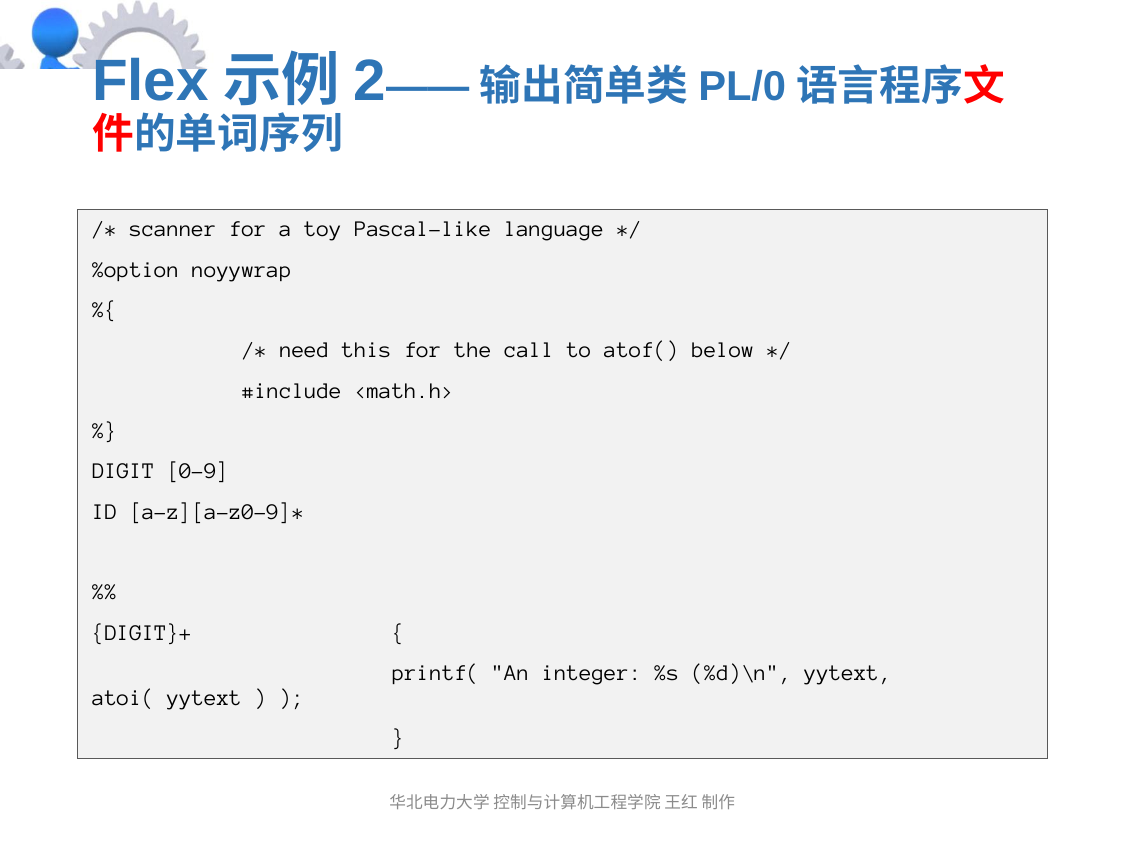

# Flex示例2——输出简单类PL/0语言程序文件的单词序列
/* scanner for a toy Pascal-like language */
%option noyywrap
%{
	/* need this for the call to atof() below */
	#include <math.h>
%}
DIGIT [0-9]
ID [a-z][a-z0-9]*

%%
{DIGIT}+		{
		printf( "An integer: %s (%d)\n", yytext, atoi( yytext ) );
		}
华北电力大学 控制与计算机工程学院 王红 制作